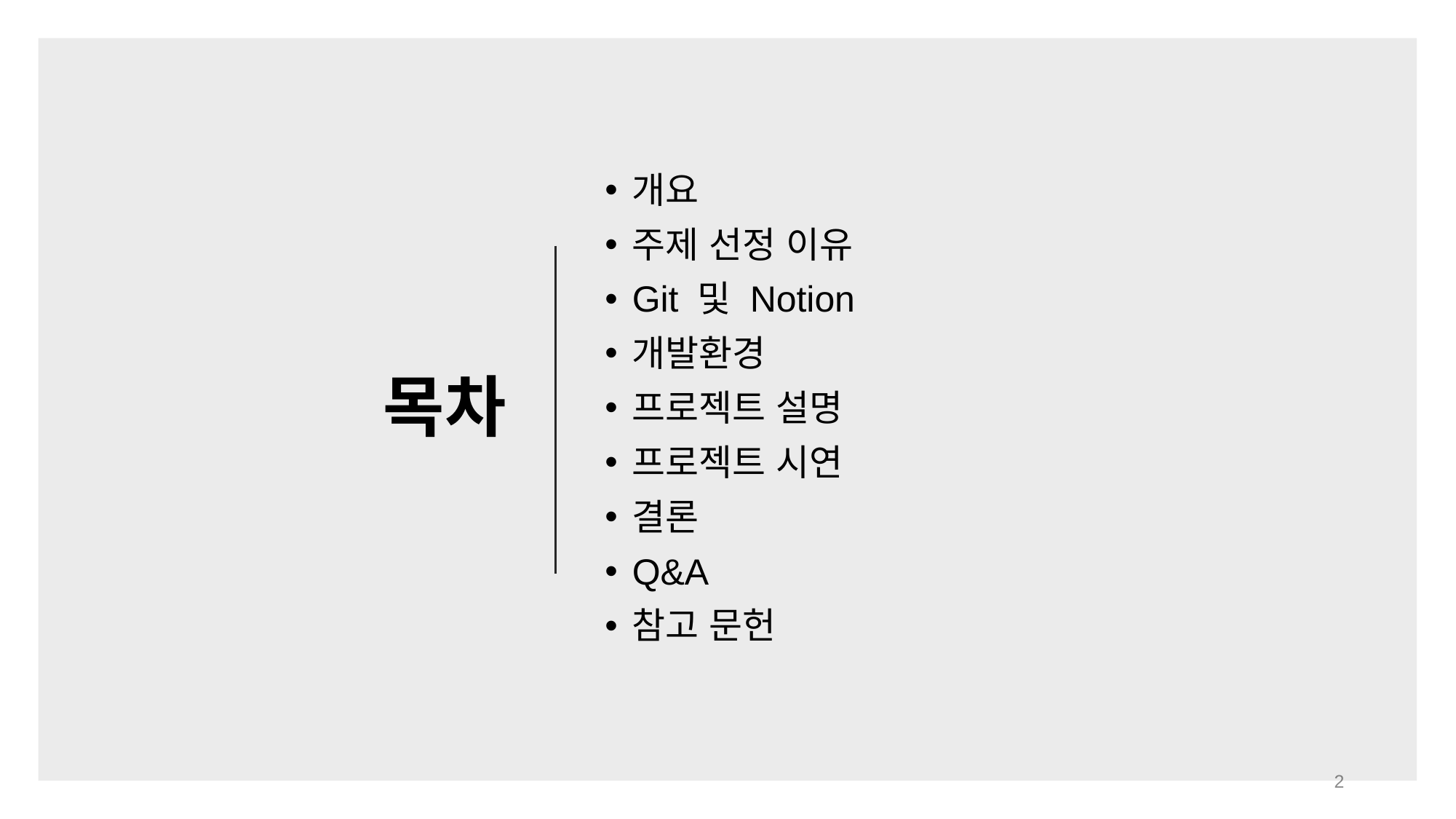

# 목차
개요
주제 선정 이유
Git 및 Notion
개발환경
프로젝트 설명
프로젝트 시연
결론
Q&A
참고 문헌
2